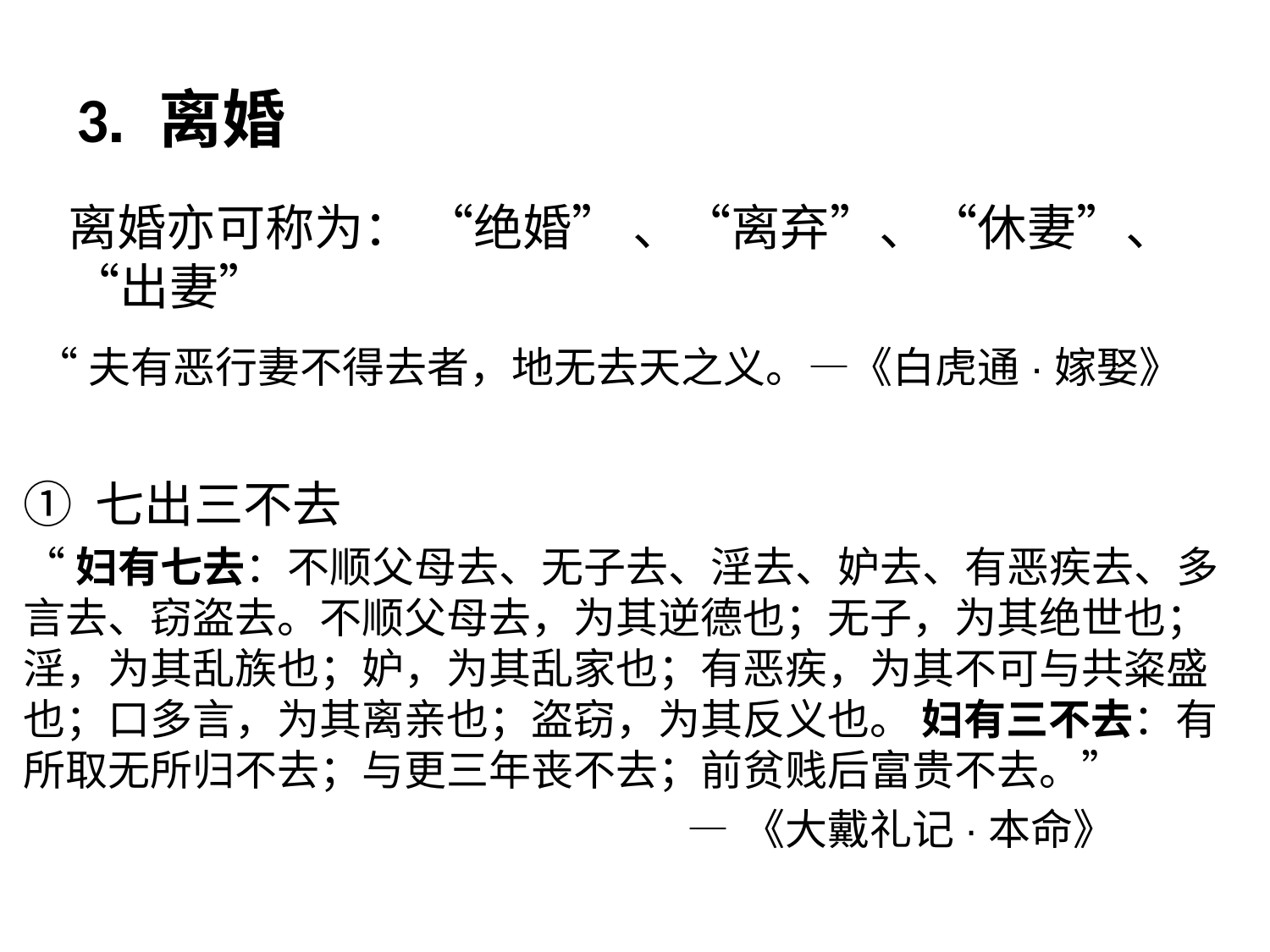

# 3. 离婚
   离婚亦可称为： “绝婚” 、“离弃”、“休妻”、“出妻”
 “夫有恶行妻不得去者，地无去天之义。—《白虎通·嫁娶》

① 七出三不去
“妇有七去：不顺父母去、无子去、淫去、妒去、有恶疾去、多言去、窃盗去。不顺父母去，为其逆德也；无子，为其绝世也；淫，为其乱族也；妒，为其乱家也；有恶疾，为其不可与共粢盛也；口多言，为其离亲也；盗窃，为其反义也。 妇有三不去：有所取无所归不去；与更三年丧不去；前贫贱后富贵不去。”
                                                                      —《大戴礼记·本命》